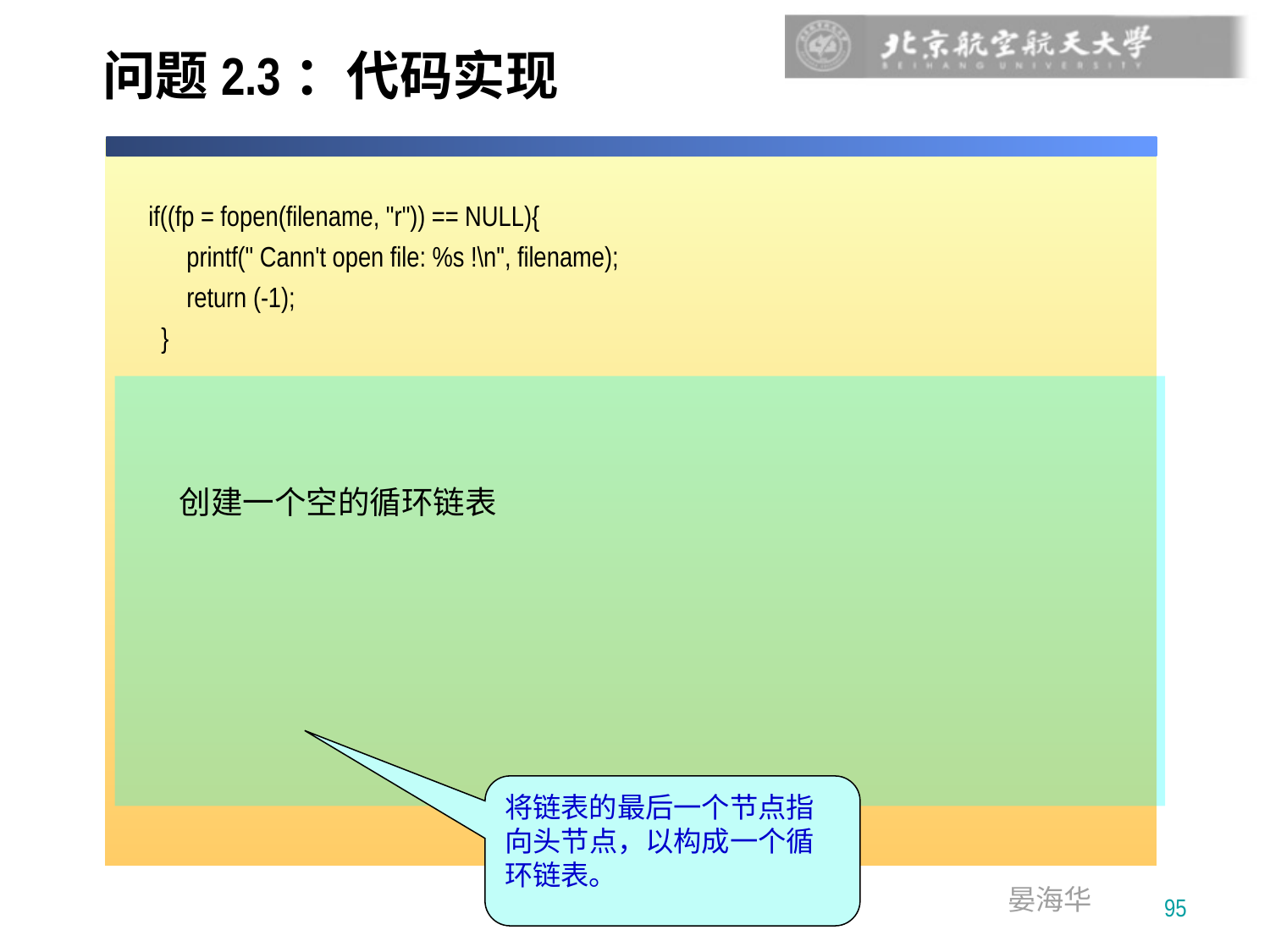

# 问题2.3：代码实现
if((fp = fopen(filename, "r")) == NULL){
      printf(" Cann't open file: %s !\n", filename);
      return (-1);
  }

创建一个空的循环链表
将链表的最后一个节点指向头节点，以构成一个循环链表。
95